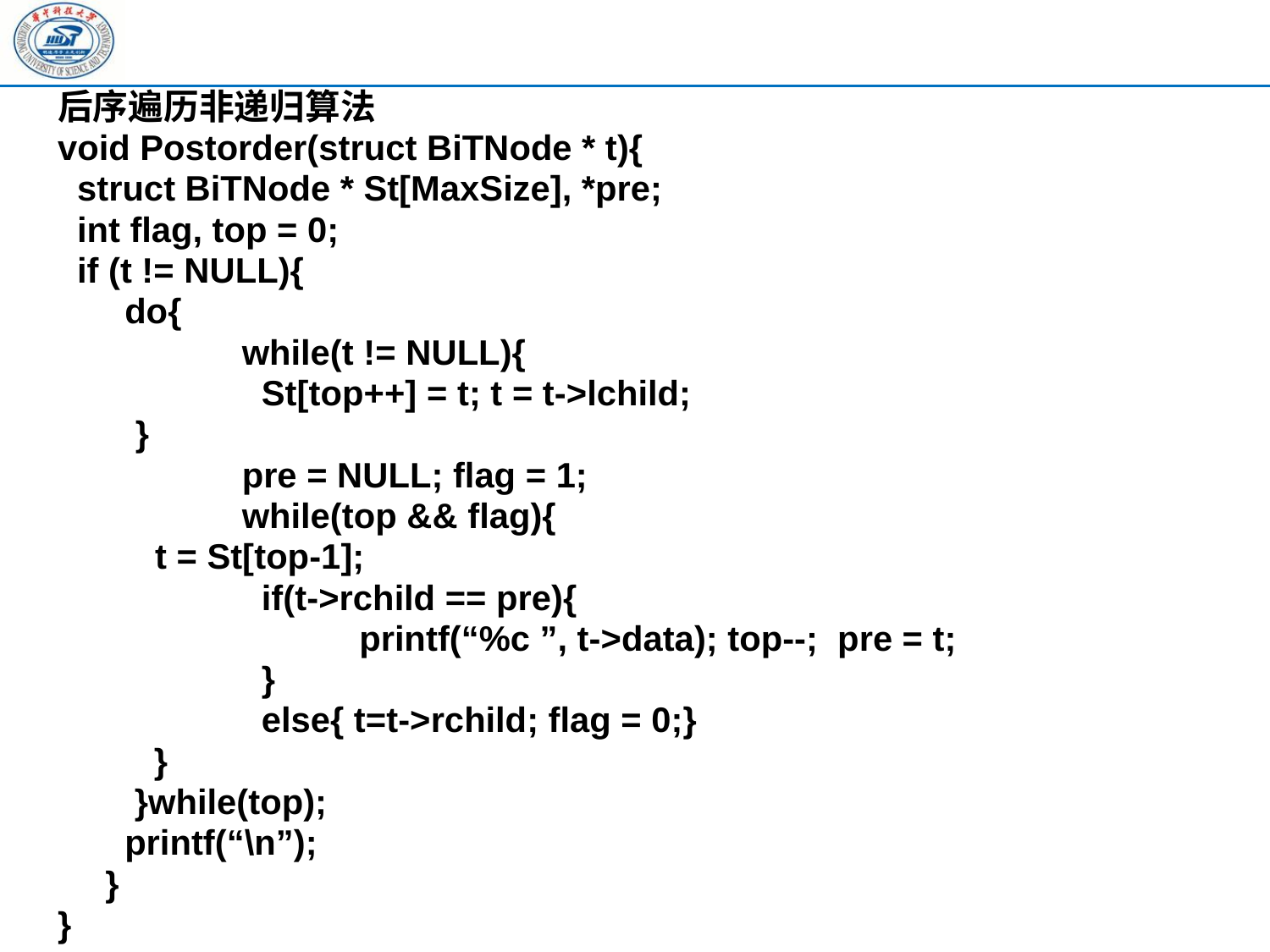

后序遍历非递归算法
void Postorder(struct BiTNode * t){
  struct BiTNode * St[MaxSize], *pre;
  int flag, top = 0;
  if (t != NULL){
	  do{
		 while(t != NULL){
		   St[top++] = t; t = t->lchild;
        }
		 pre = NULL; flag = 1;
		 while(top && flag){
          t = St[top-1];
		   if(t->rchild == pre){
		   	printf(“%c ”, t->data); top--;  pre = t;
		   }
		   else{ t=t->rchild; flag = 0;}
	     }
	   }while(top);
	  printf(“\n”);
	}
}